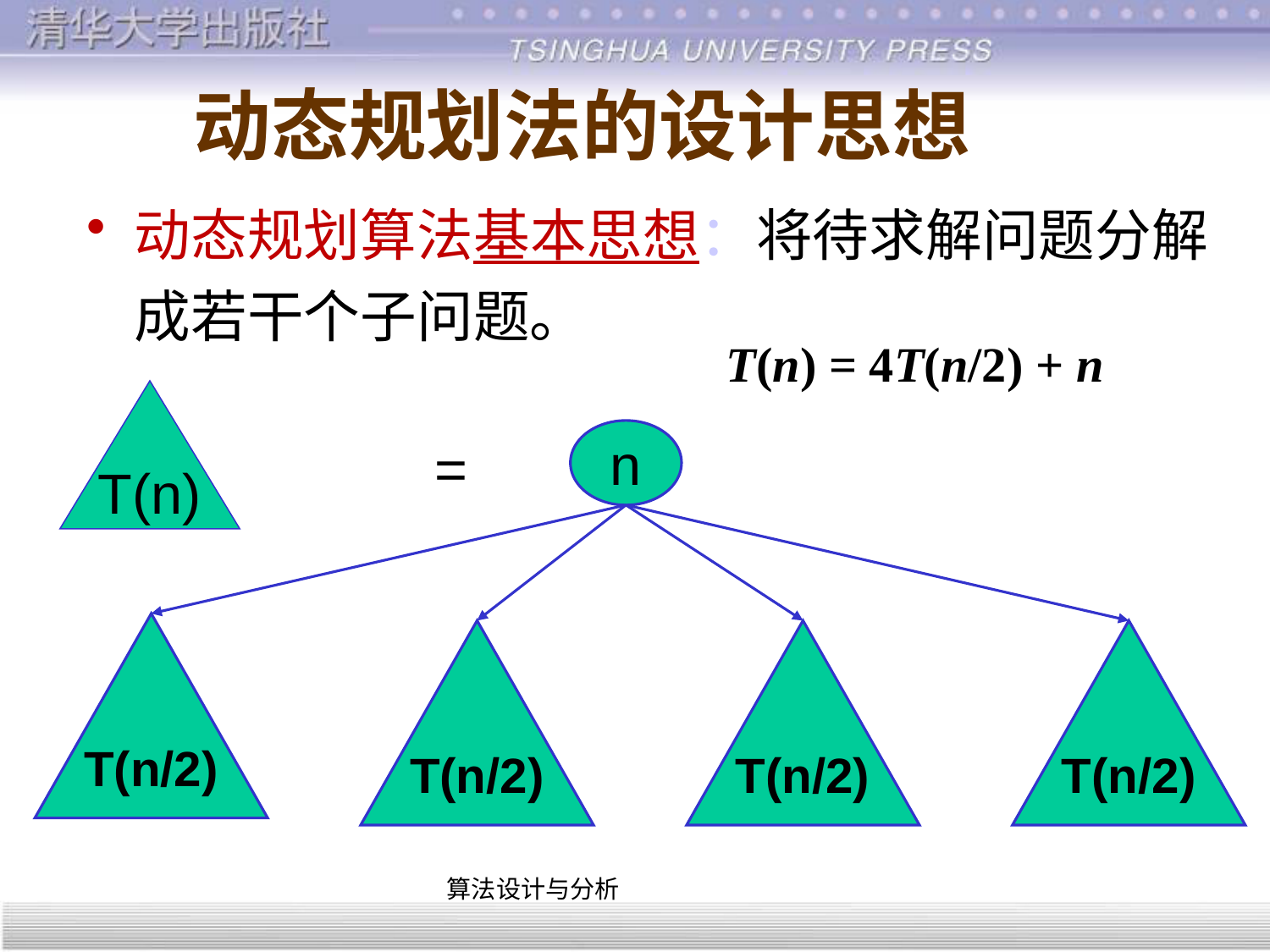

# 动态规划法的设计思想
动态规划算法基本思想：将待求解问题分解成若干个子问题。
T(n) = 4T(n/2) + n
T(n)
n
=
T(n/2)
T(n/2)
T(n/2)
T(n/2)

算法设计与分析
10